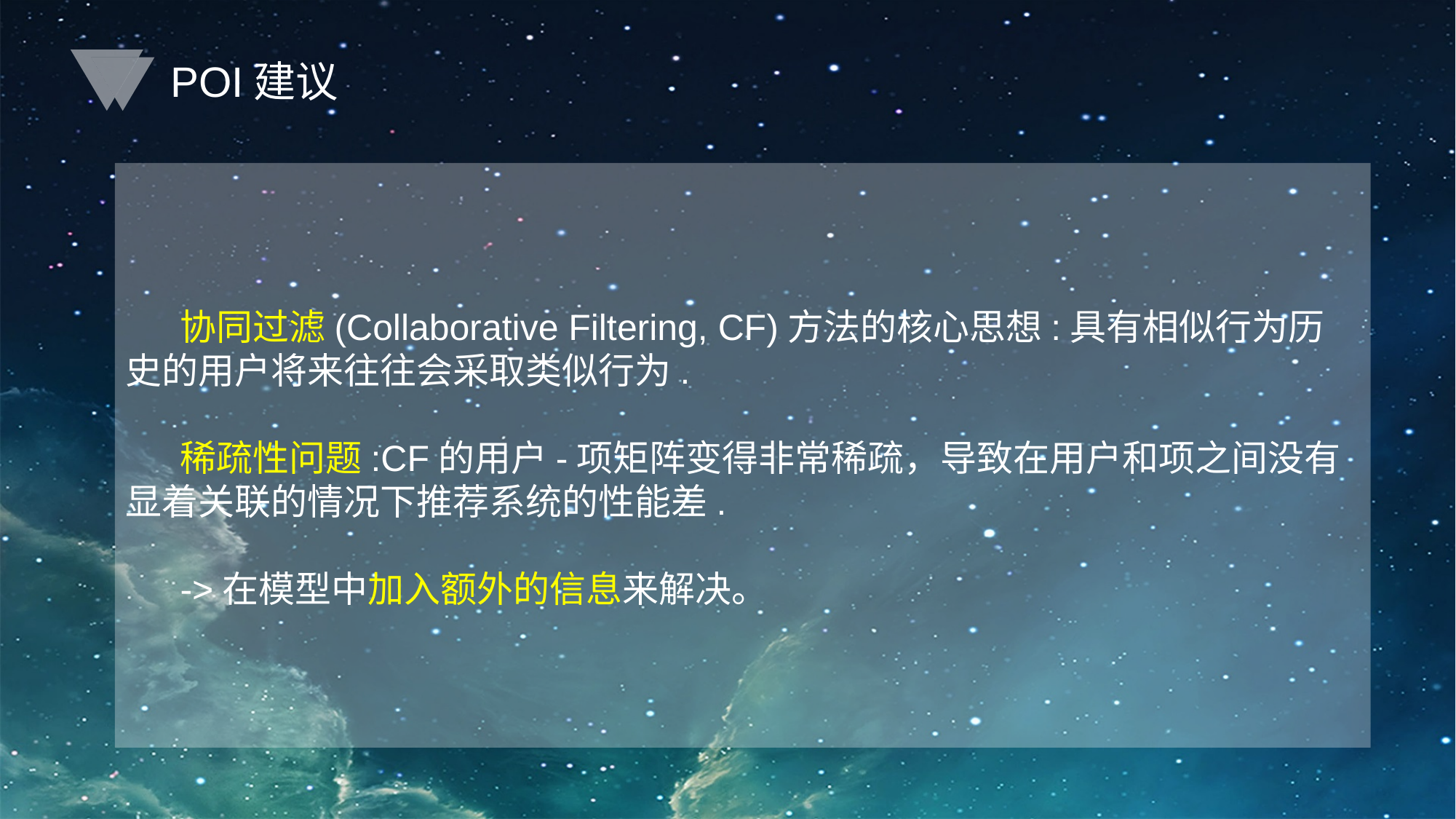

POI建议

协同过滤(Collaborative Filtering, CF)方法的核心思想:具有相似行为历史的用户将来往往会采取类似行为.

稀疏性问题:CF的用户-项矩阵变得非常稀疏，导致在用户和项之间没有显着关联的情况下推荐系统的性能差.

->在模型中加入额外的信息来解决。